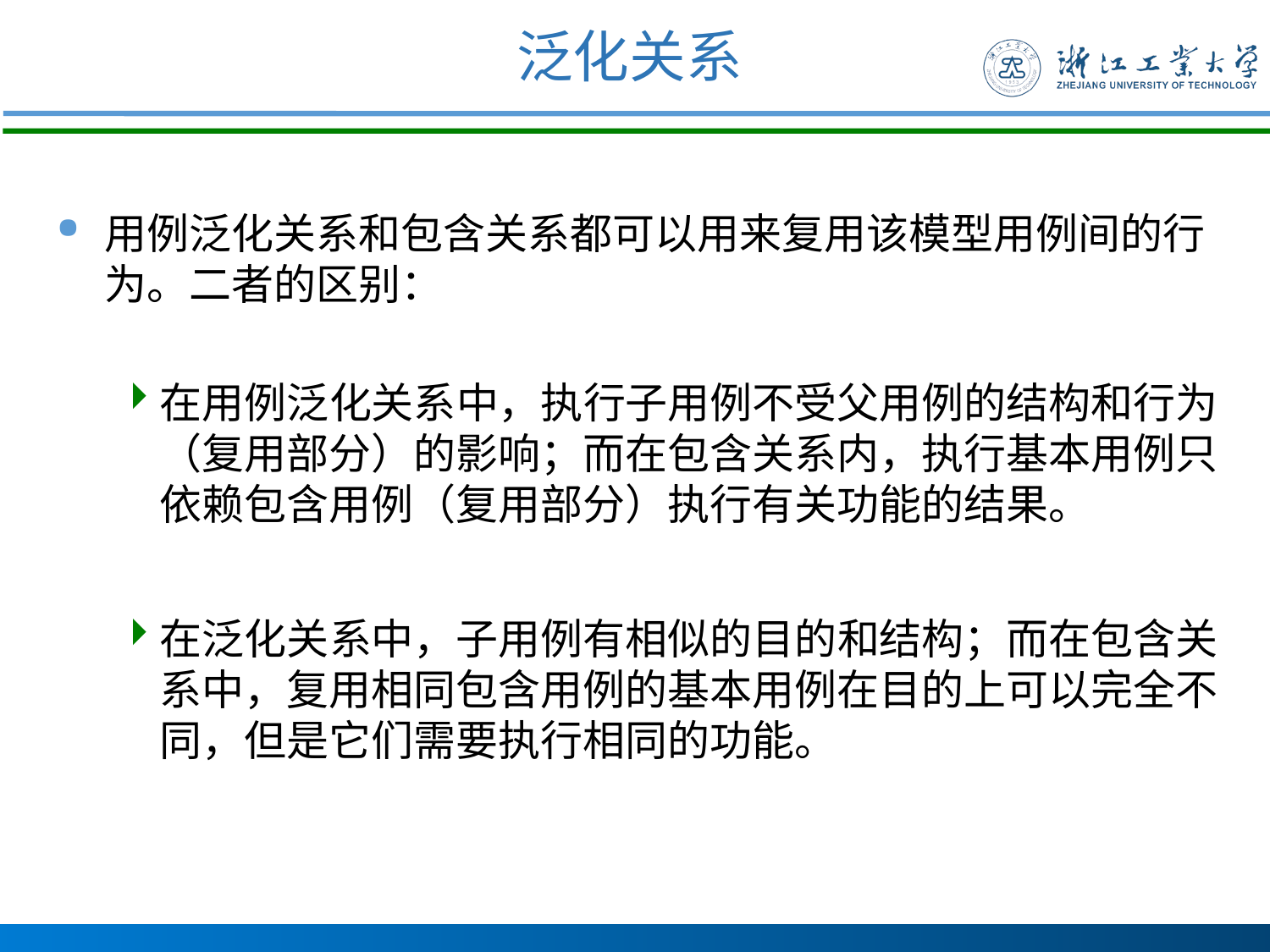

# 泛化关系
用例泛化关系和包含关系都可以用来复用该模型用例间的行为。二者的区别：

在用例泛化关系中，执行子用例不受父用例的结构和行为（复用部分）的影响；而在包含关系内，执行基本用例只依赖包含用例（复用部分）执行有关功能的结果。

在泛化关系中，子用例有相似的目的和结构；而在包含关系中，复用相同包含用例的基本用例在目的上可以完全不同，但是它们需要执行相同的功能。